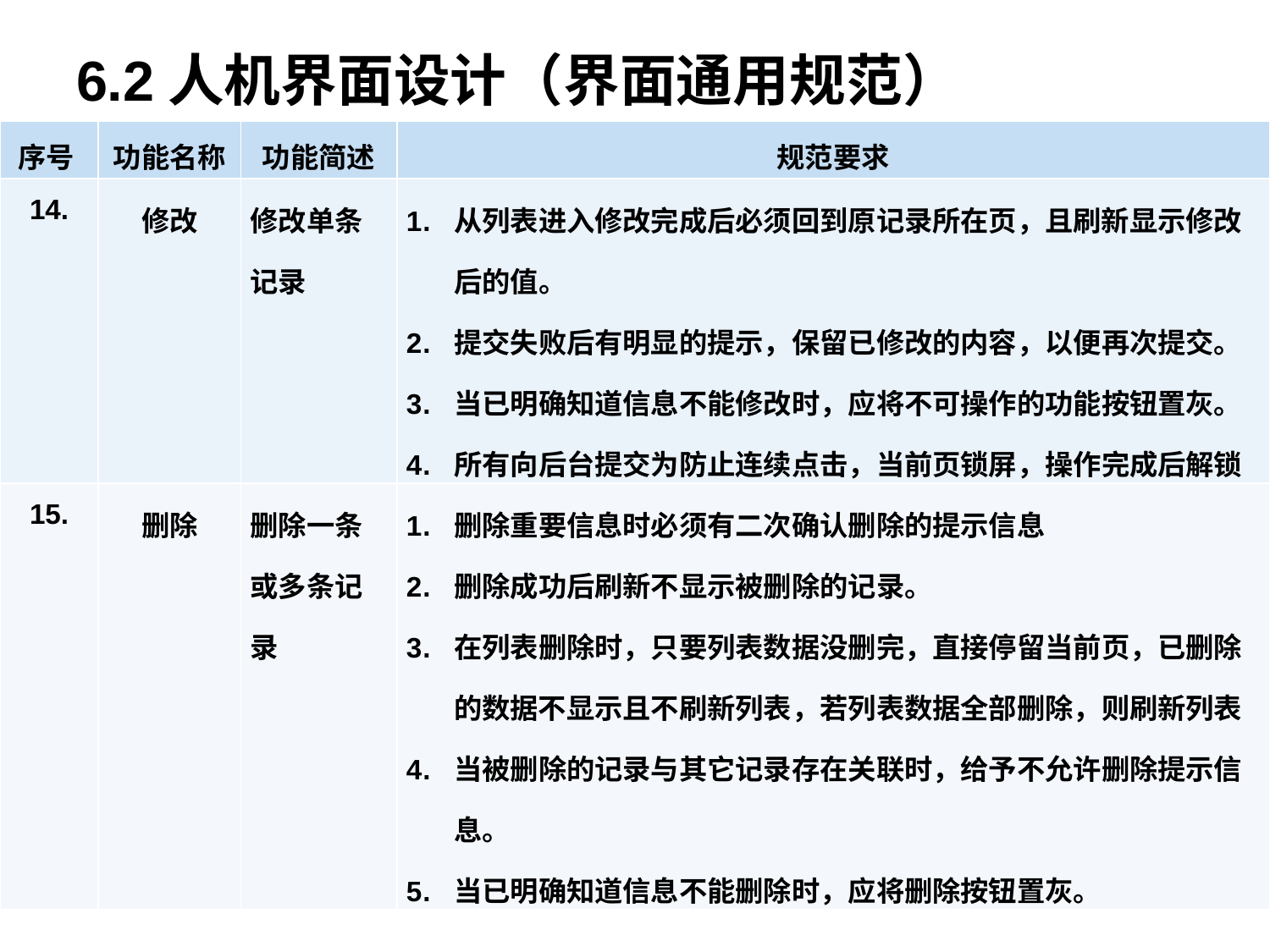

# 6.2人机界面设计（界面通用规范）
| 序号 | 功能名称 | 功能简述 | 规范要求 |
| --- | --- | --- | --- |
| 14. | 修改 | 修改单条记录 | 从列表进入修改完成后必须回到原记录所在页，且刷新显示修改后的值。 提交失败后有明显的提示，保留已修改的内容，以便再次提交。 当已明确知道信息不能修改时，应将不可操作的功能按钮置灰。 所有向后台提交为防止连续点击，当前页锁屏，操作完成后解锁 |
| 15. | 删除 | 删除一条或多条记录 | 删除重要信息时必须有二次确认删除的提示信息 删除成功后刷新不显示被删除的记录。 在列表删除时，只要列表数据没删完，直接停留当前页，已删除的数据不显示且不刷新列表，若列表数据全部删除，则刷新列表 当被删除的记录与其它记录存在关联时，给予不允许删除提示信息。 当已明确知道信息不能删除时，应将删除按钮置灰。 |